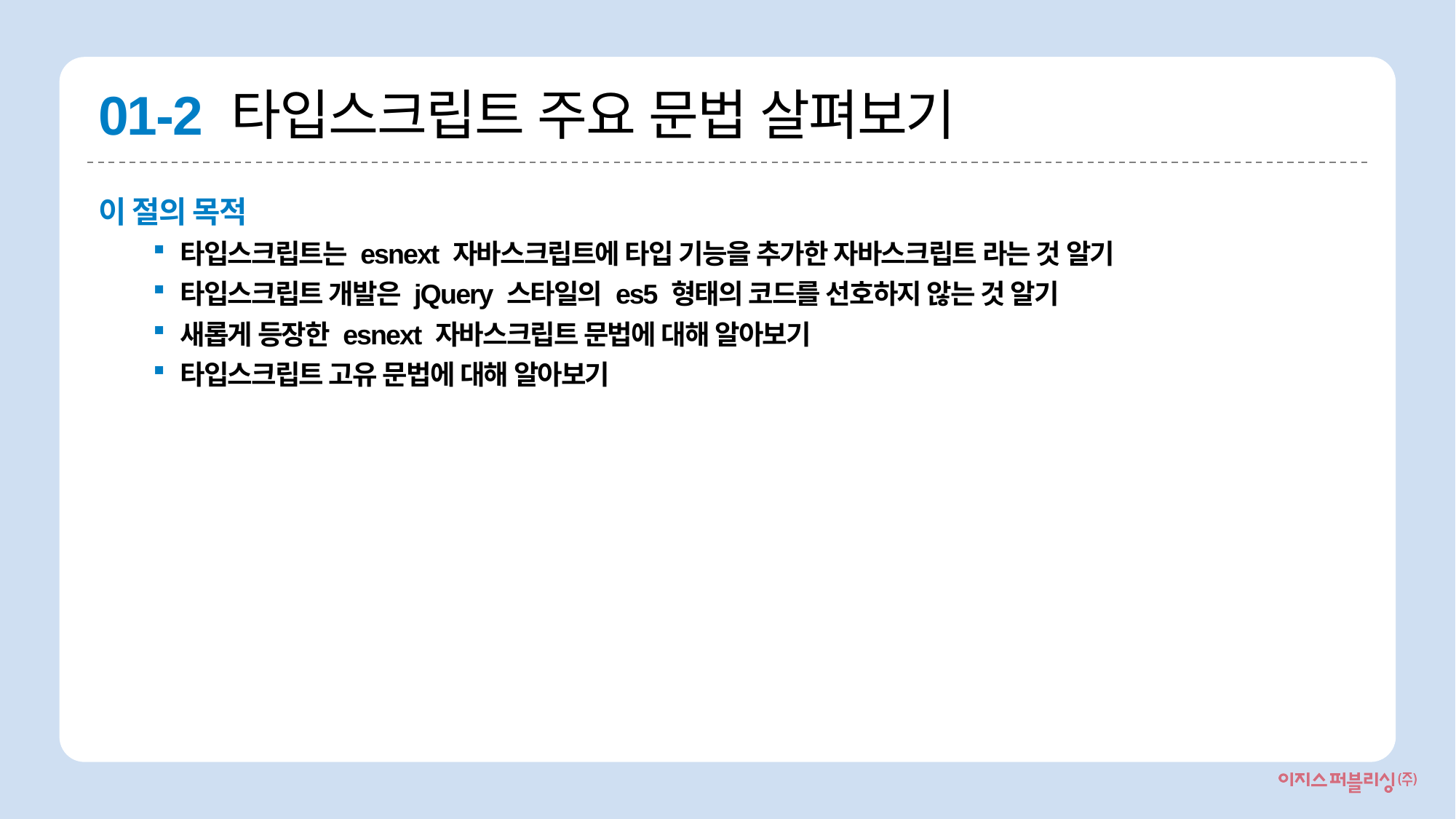

# 01-2 타입스크립트 주요 문법 살펴보기
이 절의 목적
타입스크립트는 esnext 자바스크립트에 타입 기능을 추가한 자바스크립트 라는 것 알기
타입스크립트 개발은 jQuery 스타일의 es5 형태의 코드를 선호하지 않는 것 알기
새롭게 등장한 esnext 자바스크립트 문법에 대해 알아보기
타입스크립트 고유 문법에 대해 알아보기